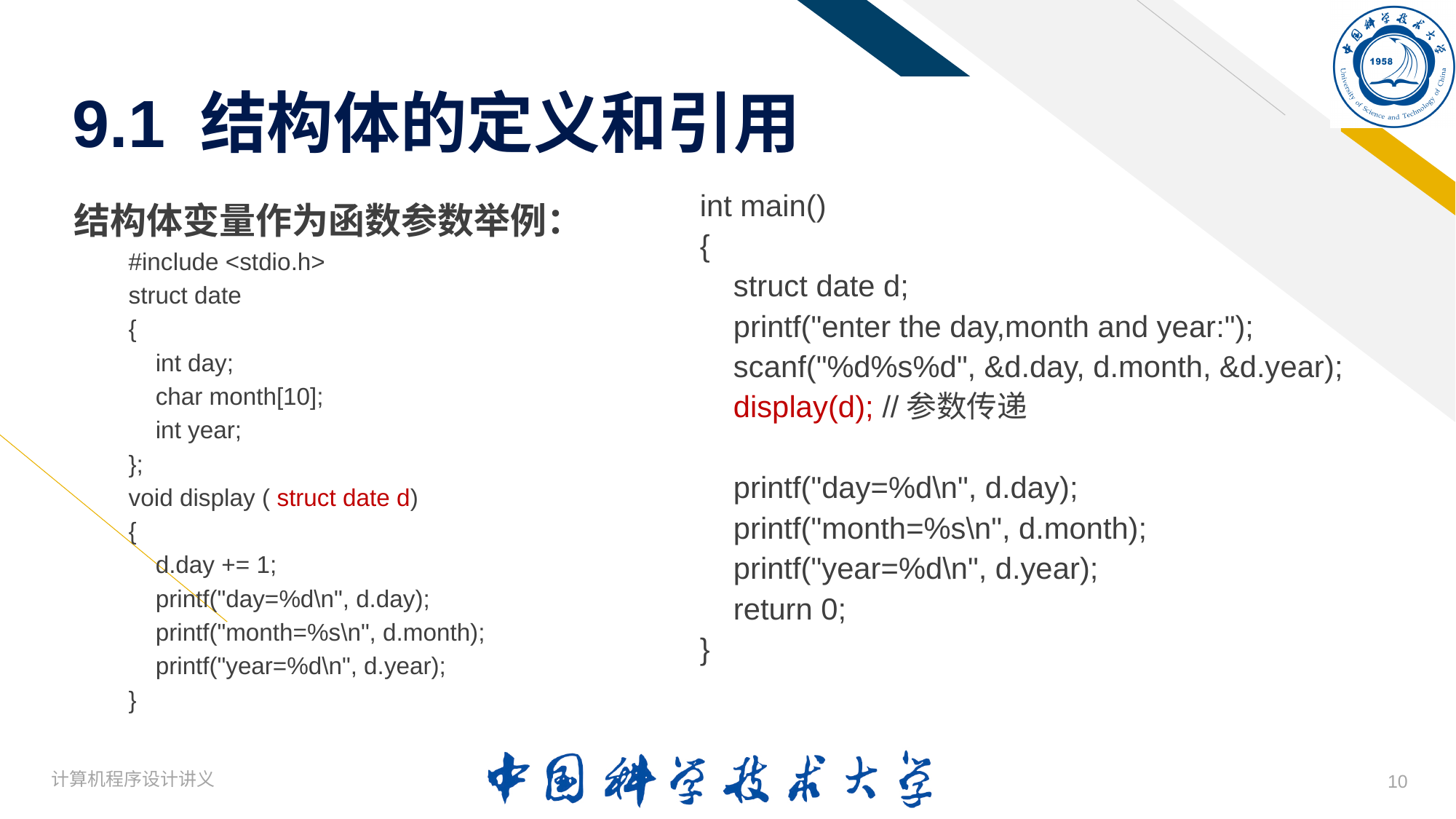

# 9.1 结构体的定义和引用
int main()
{
    struct date d;
    printf("enter the day,month and year:");
    scanf("%d%s%d", &d.day, d.month, &d.year);
    display(d); //参数传递

    printf("day=%d\n", d.day);
    printf("month=%s\n", d.month);
    printf("year=%d\n", d.year);
    return 0;
}

结构体变量作为函数参数举例：
#include <stdio.h>
struct date
{
    int day;
    char month[10];
    int year;
};
void display ( struct date d)
{
    d.day += 1;
    printf("day=%d\n", d.day);
    printf("month=%s\n", d.month);
    printf("year=%d\n", d.year);
}

计算机程序设计讲义
10